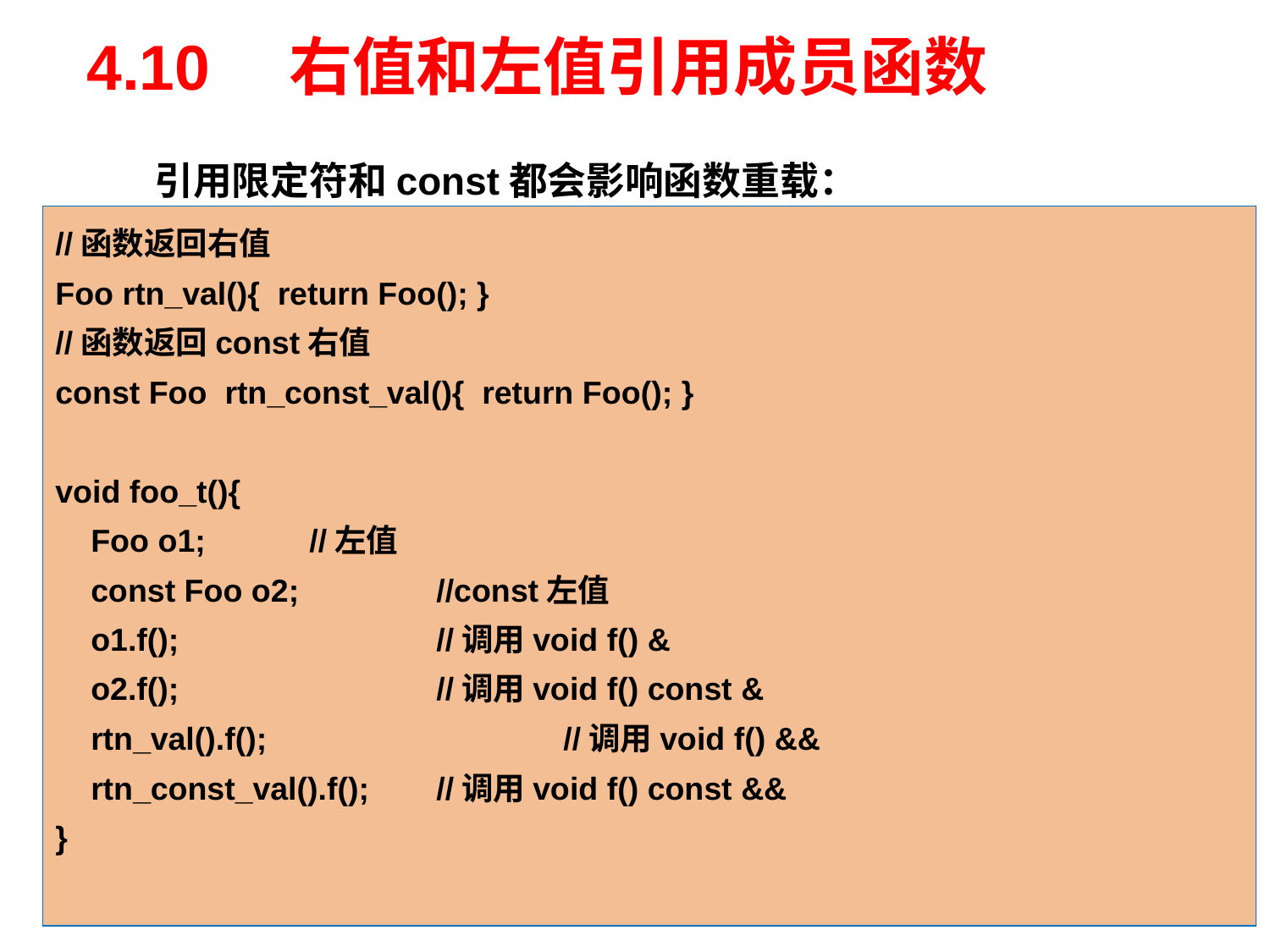

# 4.10　右值和左值引用成员函数
	引用限定符和const都会影响函数重载：

//函数返回右值
Foo rtn_val(){  return Foo(); }
//函数返回const右值
const Foo  rtn_const_val(){  return Foo(); }

void foo_t(){
    Foo o1;         	//左值
    const Foo o2;   	//const左值
    o1.f();             		//调用void f() &
    o2.f();             		//调用void f() const &
    rtn_val().f();      		//调用void f() &&
    rtn_const_val().f();	//调用void f() const &&
}